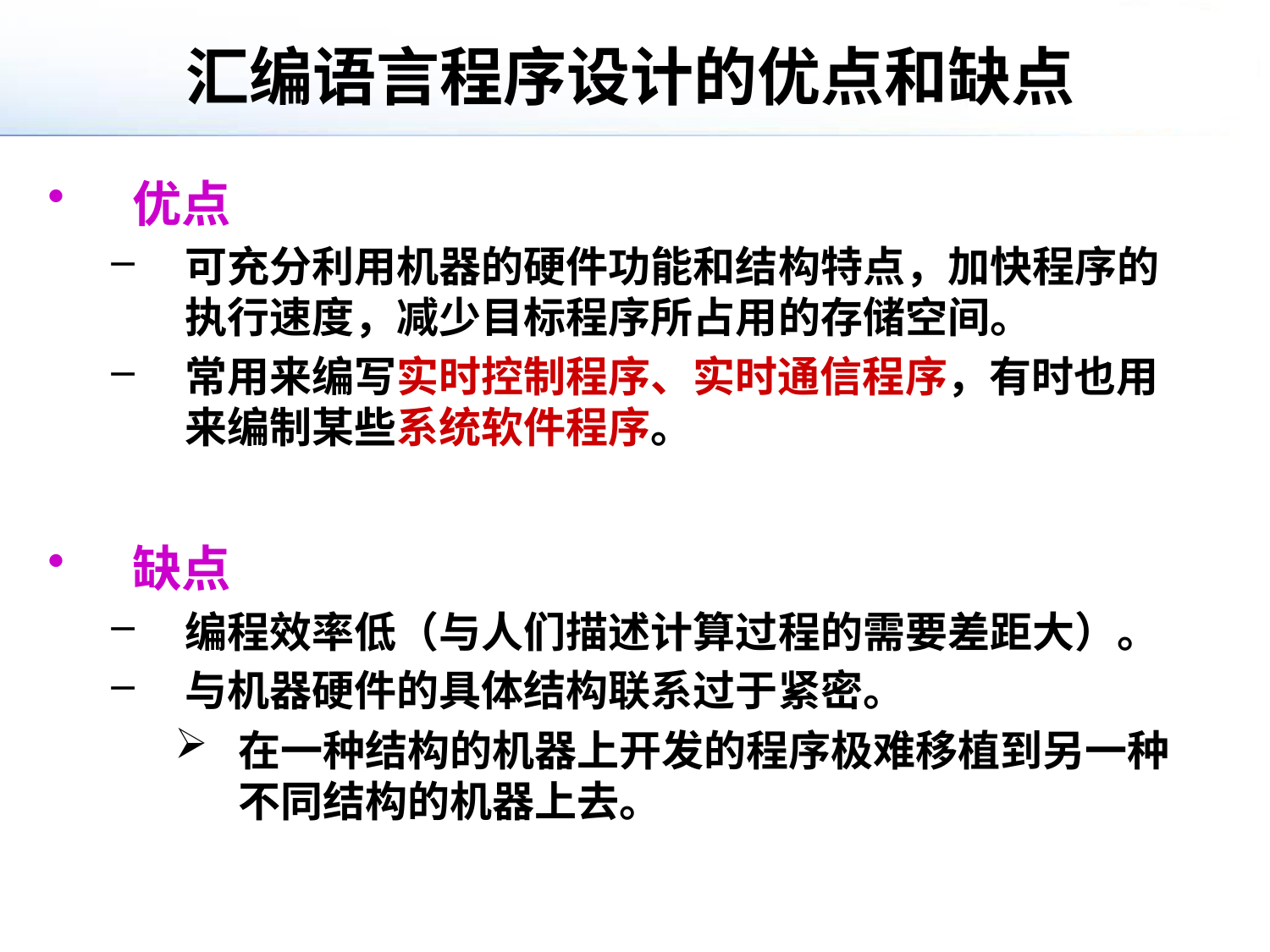

# 汇编语言程序设计的优点和缺点
优点
可充分利用机器的硬件功能和结构特点，加快程序的执行速度，减少目标程序所占用的存储空间。
常用来编写实时控制程序、实时通信程序，有时也用来编制某些系统软件程序。

缺点
编程效率低（与人们描述计算过程的需要差距大）。
与机器硬件的具体结构联系过于紧密。
在一种结构的机器上开发的程序极难移植到另一种不同结构的机器上去。